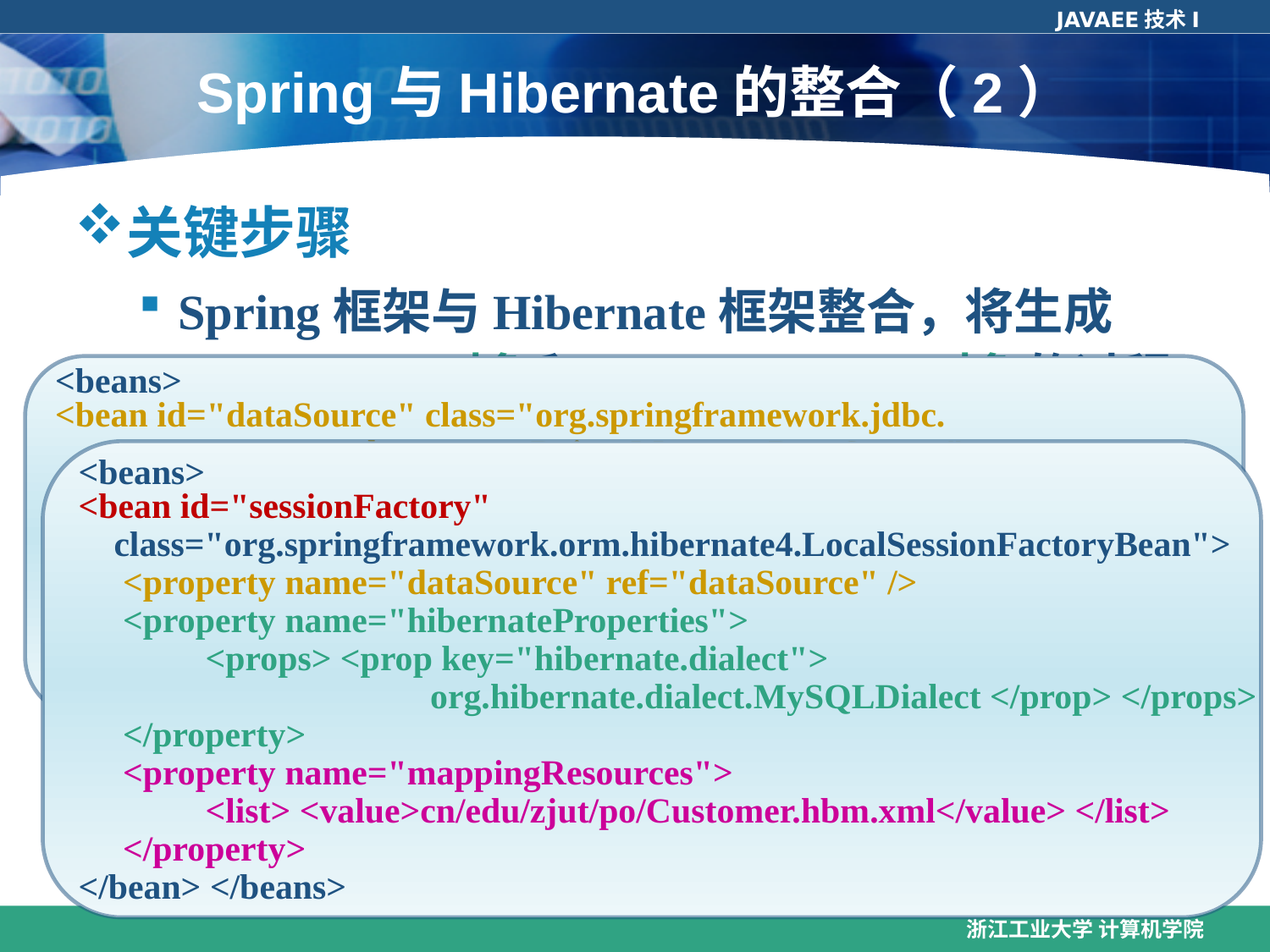

# Spring与Hibernate的整合（2）
关键步骤
Spring框架与Hibernate框架整合，将生成DataSource对象和SessionFactory对象的过程交给Spring容器实现，而不在代码中实现，即由IoC容器控制对象的生成和属性的注入

<beans>
<bean id="dataSource" class="org.springframework.jdbc.
                                  datasource.DriverManagerDataSource">
   <property name="driverClassName" value="com.mysql.jdbc.Driver"/>
   <property name="url"  value="jdbc:mysql://localhost:3306/hibernatedb"/>
   <property name="username" value="root"/>
   <property name="password" value=""/>
</bean>……
</beans>
<beans>
<bean id="sessionFactory"
    class="org.springframework.orm.hibernate4.LocalSessionFactoryBean">
     <property name="dataSource" ref="dataSource" />
     <property name="hibernateProperties">
	<props> <prop key="hibernate.dialect">
		           org.hibernate.dialect.MySQLDialect </prop> </props>
     </property>
     <property name="mappingResources">
	<list> <value>cn/edu/zjut/po/Customer.hbm.xml</value> </list>
     </property>
</bean> </beans>